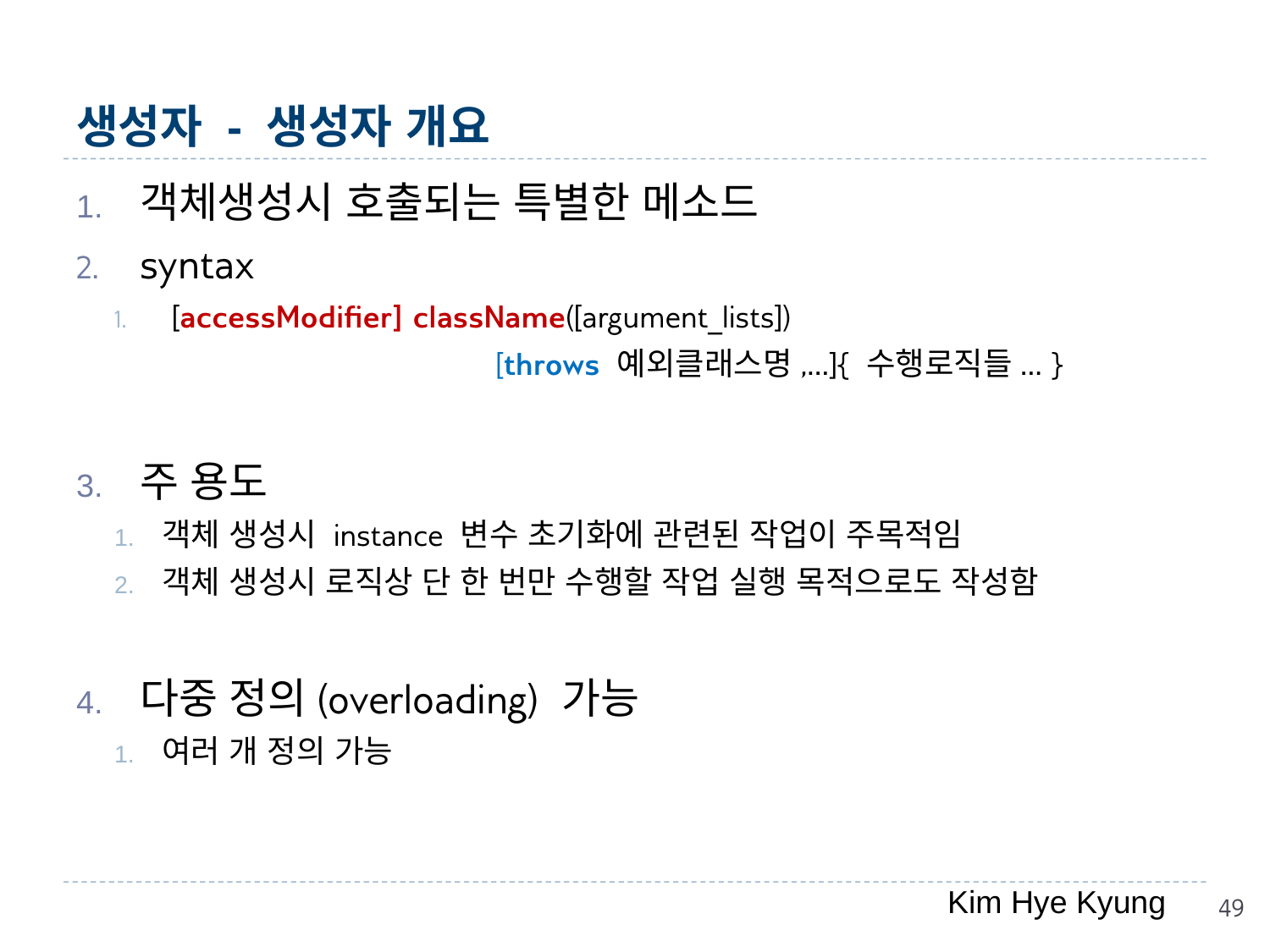

# 생성자 - 생성자 개요
객체생성시 호출되는 특별한 메소드
syntax
 [accessModifier] className([argument_lists])
			[throws 예외클래스명,…]{ 수행로직들... }

주 용도
객체 생성시 instance 변수 초기화에 관련된 작업이 주목적임
객체 생성시 로직상 단 한 번만 수행할 작업 실행 목적으로도 작성함

다중 정의(overloading) 가능
여러 개 정의 가능
49